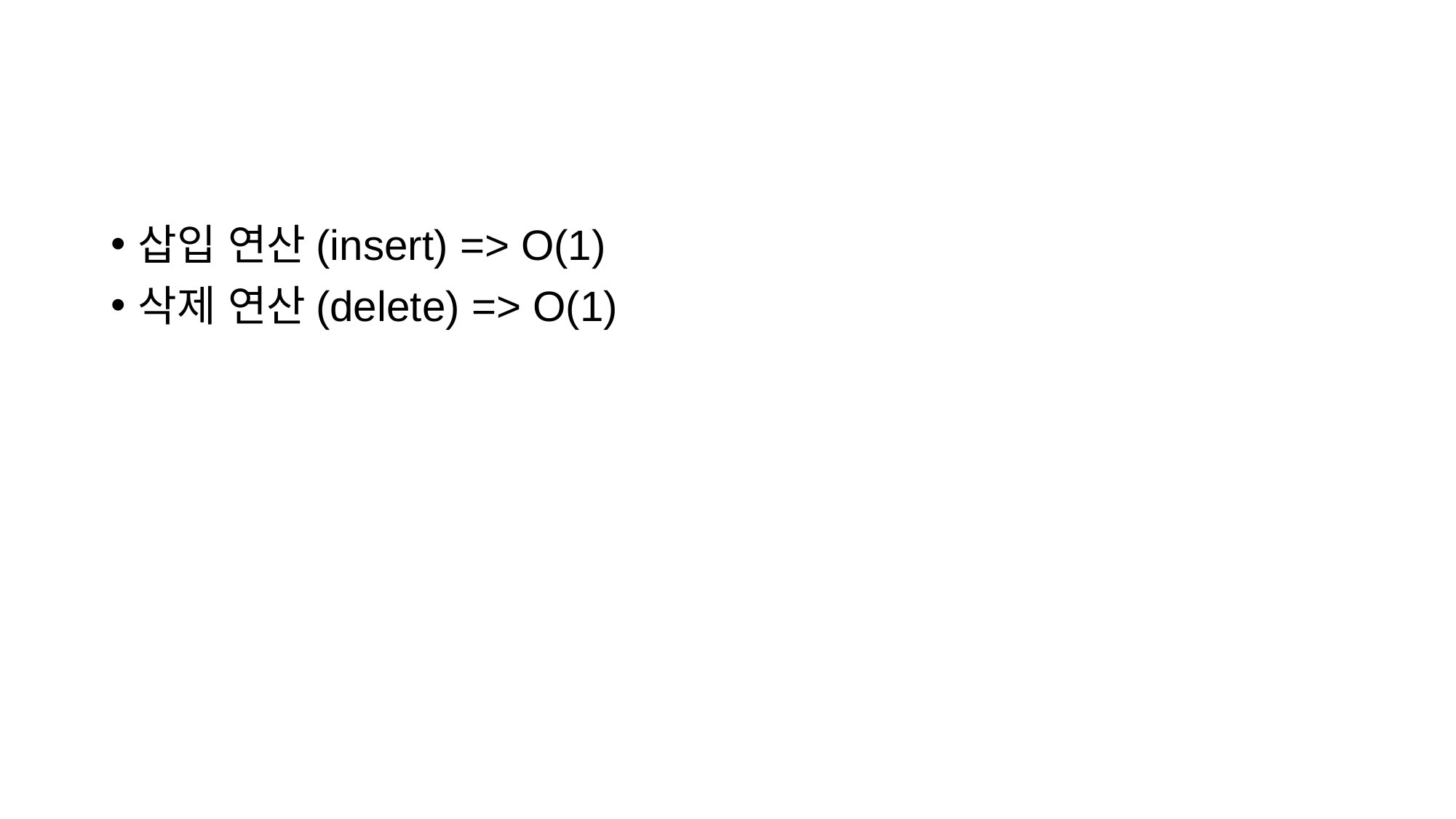

#
삽입 연산(insert) => O(1)
삭제 연산(delete) => O(1)